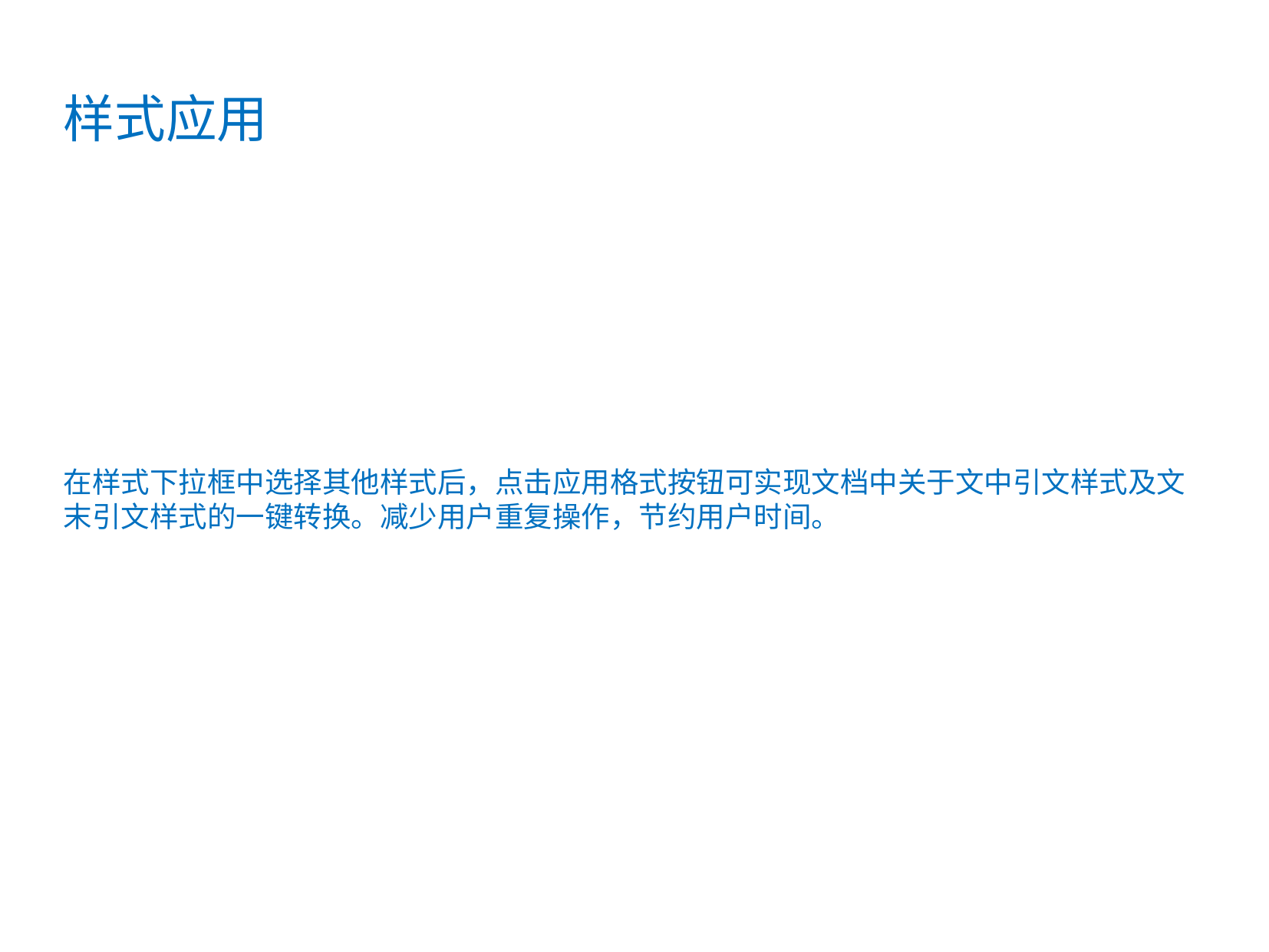

# 样式应用
在样式下拉框中选择其他样式后，点击应用格式按钮可实现文档中关于文中引文样式及文末引文样式的一键转换。减少用户重复操作，节约用户时间。